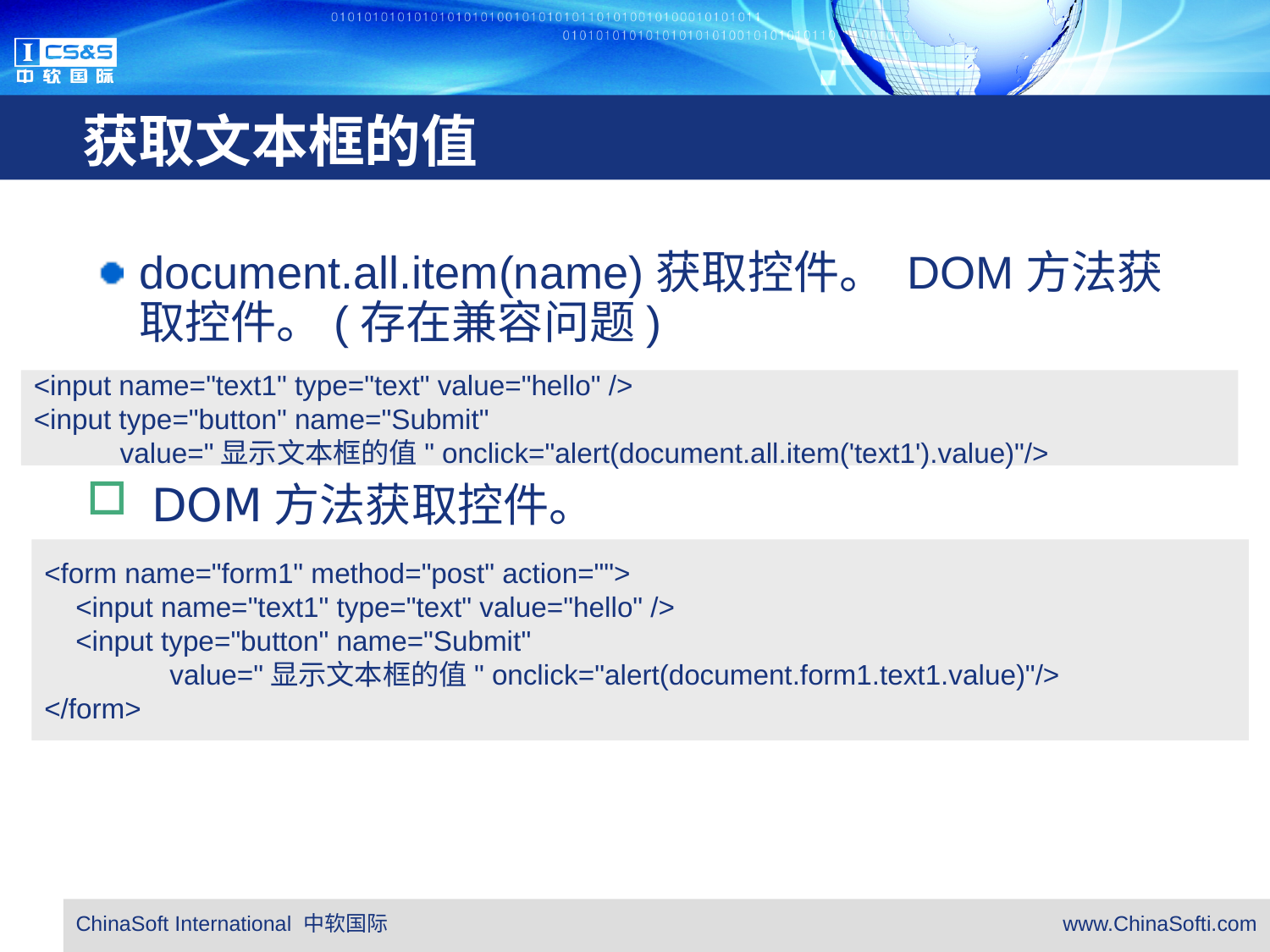

# 获取文本框的值
document.all.item(name)获取控件。 DOM方法获取控件。(存在兼容问题)
<input name="text1" type="text" value="hello" />
<input type="button" name="Submit"
           value="显示文本框的值" onclick="alert(document.all.item('text1').value)"/>
DOM方法获取控件。
<form name="form1" method="post" action="">
    <input name="text1" type="text" value="hello" />
    <input type="button" name="Submit"
                value="显示文本框的值" onclick="alert(document.form1.text1.value)"/>
</form>